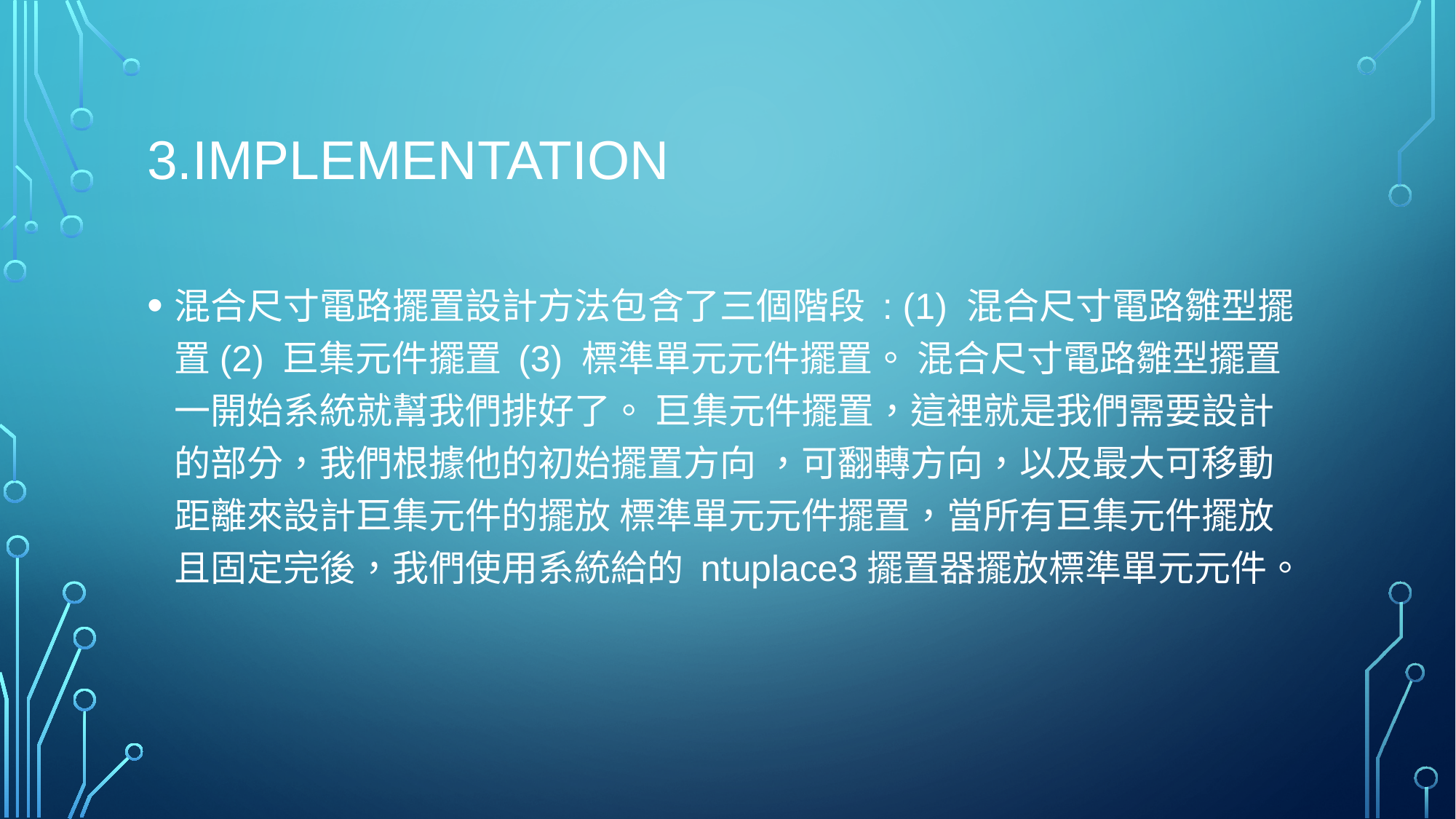

# 3.implementation
混合尺寸電路擺置設計方法包含了三個階段 : (1) 混合尺寸電路雛型擺置(2) 巨集元件擺置 (3) 標準單元元件擺置。 混合尺寸電路雛型擺置一開始系統就幫我們排好了。 巨集元件擺置，這裡就是我們需要設計的部分，我們根據他的初始擺置方向 ，可翻轉方向，以及最大可移動距離來設計巨集元件的擺放 標準單元元件擺置，當所有巨集元件擺放且固定完後，我們使用系統給的 ntuplace3擺置器擺放標準單元元件。